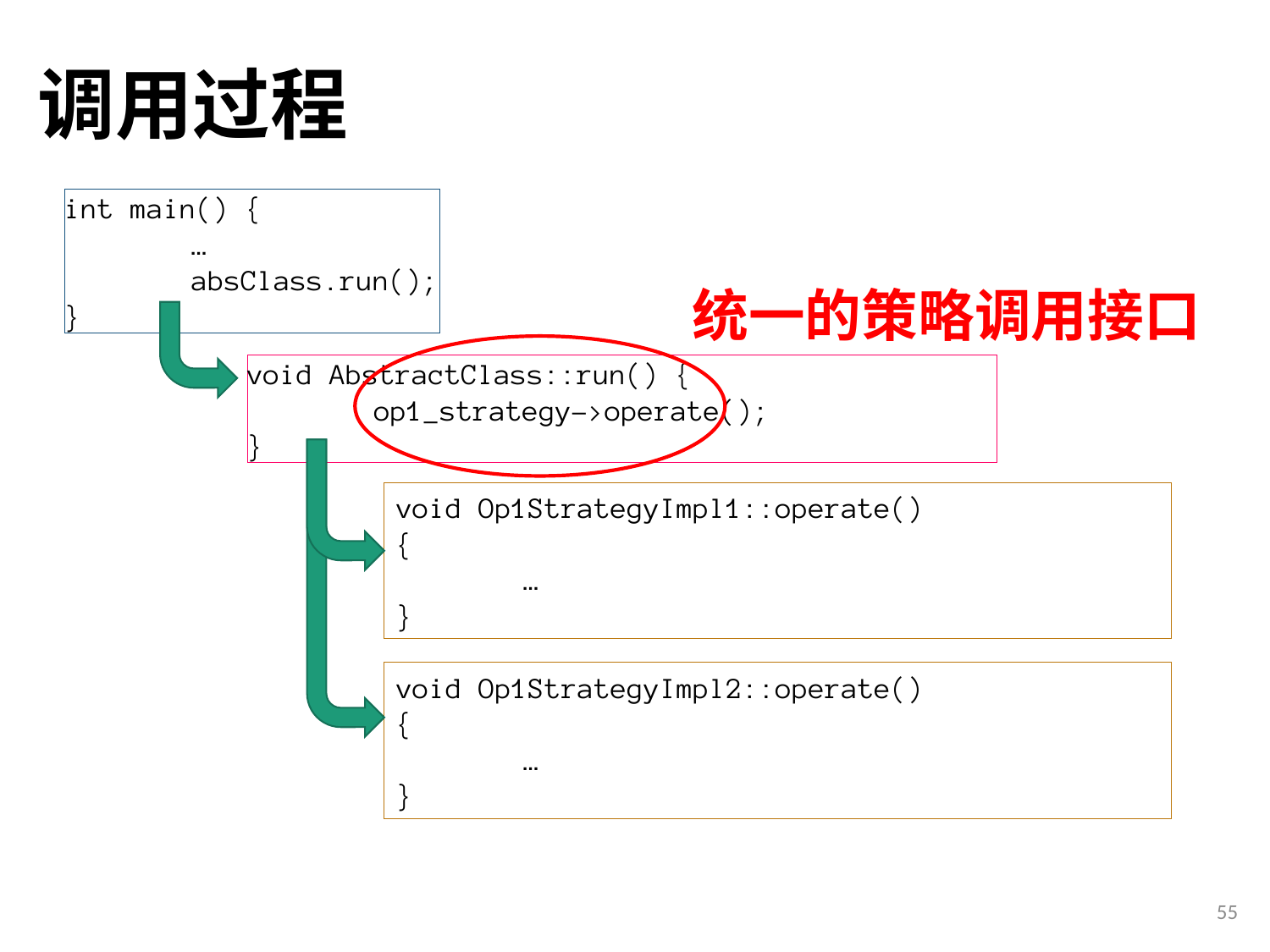

# 调用过程
int main() {
	…
	absClass.run();
}
统一的策略调用接口

void AbstractClass::run() {
	op1_strategy->operate();
}

void Op1StrategyImpl1::operate()
{
	…
}
void Op1StrategyImpl2::operate()
{
	…
}
55